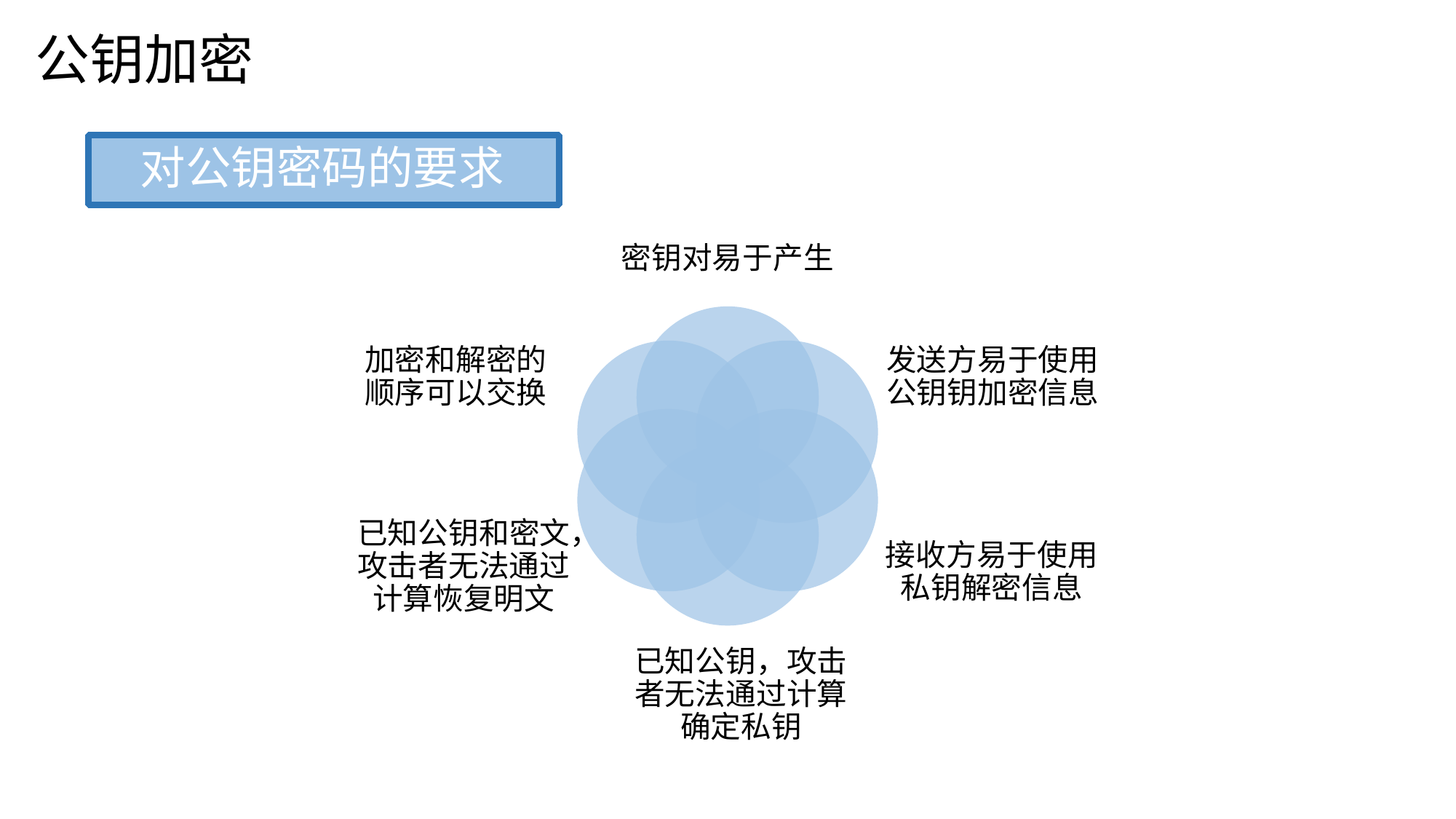

公钥加密
对公钥密码的要求
密钥对易于产生
发送方易于使用公钥钥加密信息
接收方易于使用私钥解密信息
已知公钥，攻击者无法通过计算确定私钥
已知公钥和密文，攻击者无法通过计算恢复明文
加密和解密的顺序可以交换